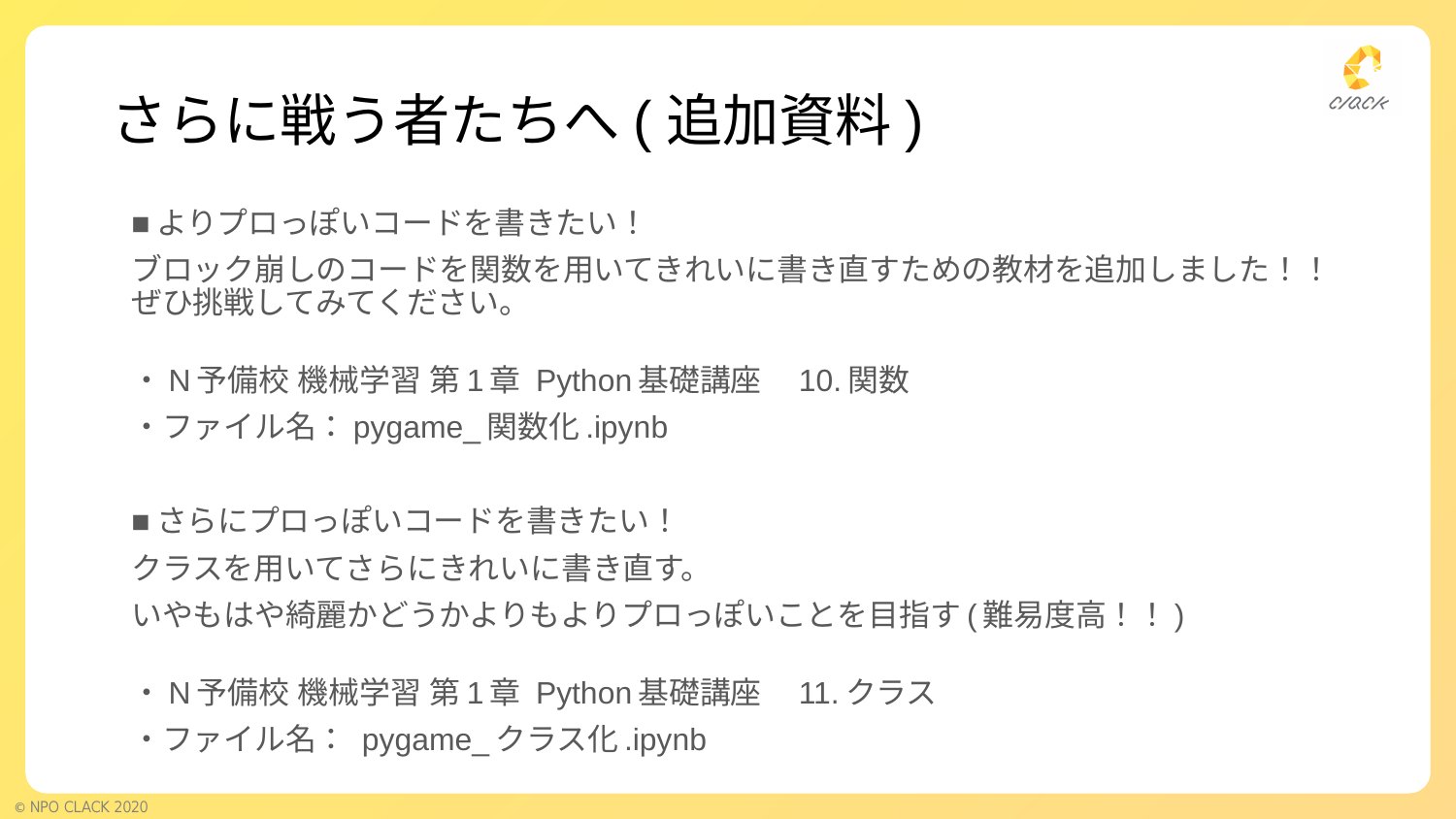

# さらに戦う者たちへ(追加資料)
■よりプロっぽいコードを書きたい！
ブロック崩しのコードを関数を用いてきれいに書き直すための教材を追加しました！！ぜひ挑戦してみてください。

	・N予備校 機械学習 第1章 Python基礎講座　10.関数
	・ファイル名：pygame_関数化.ipynb

■さらにプロっぽいコードを書きたい！
クラスを用いてさらにきれいに書き直す。
いやもはや綺麗かどうかよりもよりプロっぽいことを目指す(難易度高！！)

	・N予備校 機械学習 第1章 Python基礎講座　11.クラス
	・ファイル名： pygame_クラス化.ipynb